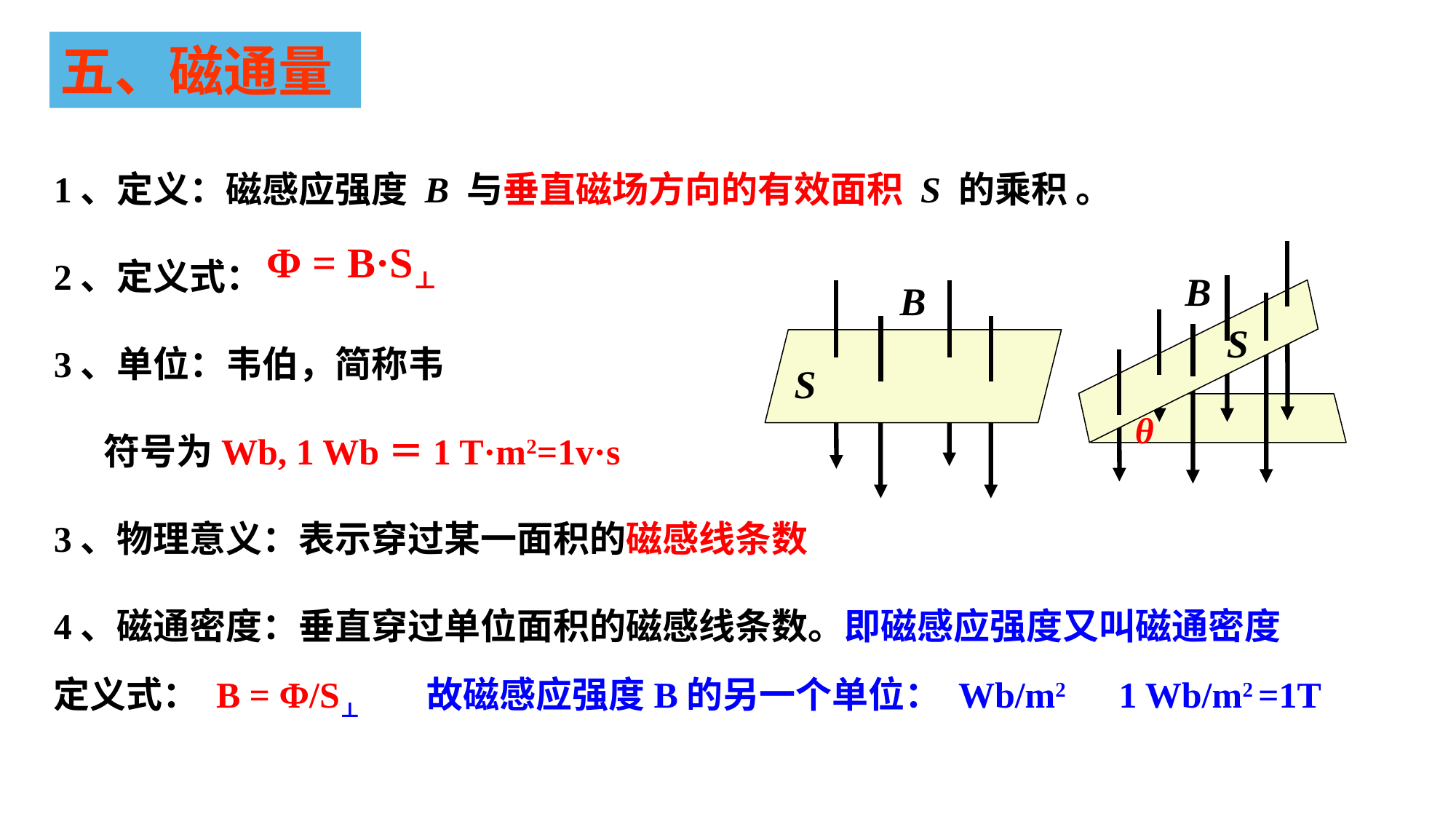

五、磁通量
1、定义：磁感应强度 B 与垂直磁场方向的有效面积 S 的乘积 。
2、定义式：
3、单位：韦伯，简称韦
     符号为Wb, 1 Wb＝1 T·m2=1v·s
3、物理意义：表示穿过某一面积的磁感线条数
4、磁通密度：垂直穿过单位面积的磁感线条数。即磁感应强度又叫磁通密度
定义式： B = Φ/S⊥           故磁感应强度B的另一个单位： Wb/m2          1 Wb/m2 =1T
Φ = B·S⊥
B
S

θ
B

S